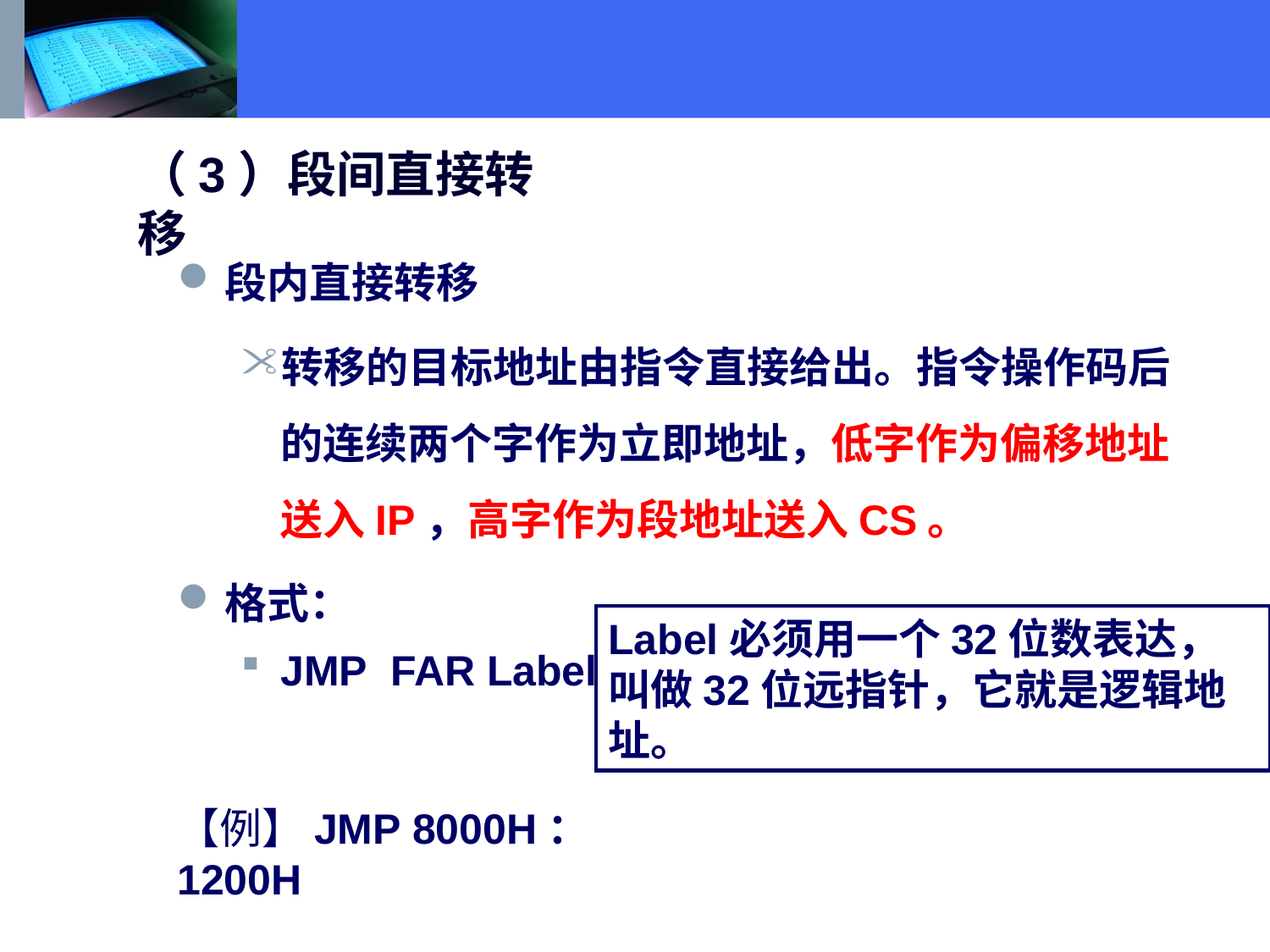

（3）段间直接转移
段内直接转移
转移的目标地址由指令直接给出。指令操作码后的连续两个字作为立即地址，低字作为偏移地址送入IP，高字作为段地址送入CS。
格式：
JMP  FAR Label
Label必须用一个32位数表达，叫做32位远指针，它就是逻辑地址。
【例】JMP 8000H：1200H